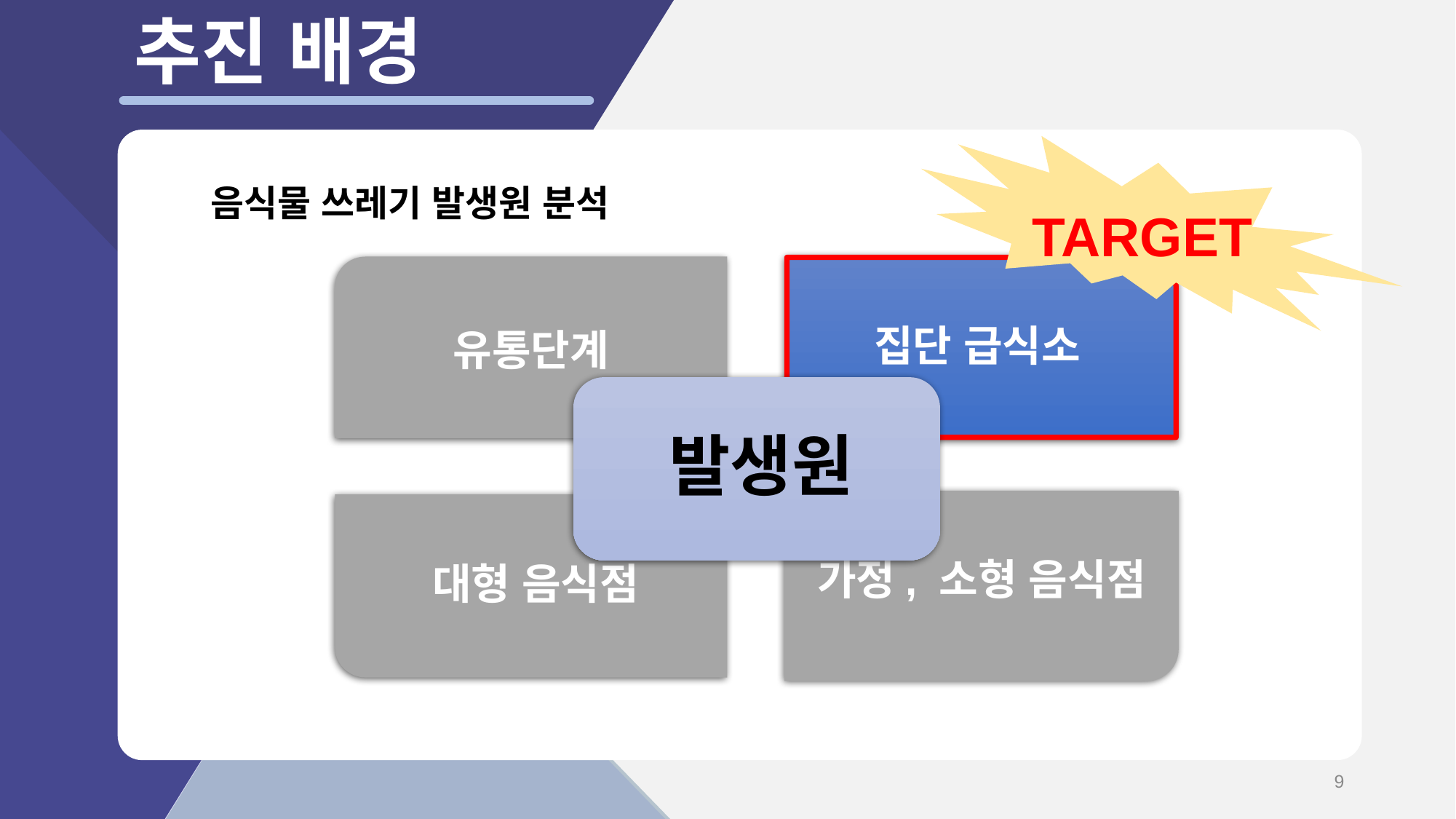

추진 배경

음식물 쓰레기 발생원 분석
TARGET
유통단계
집단 급식소
대형 음식점
가정, 소형 음식점
발생원

9